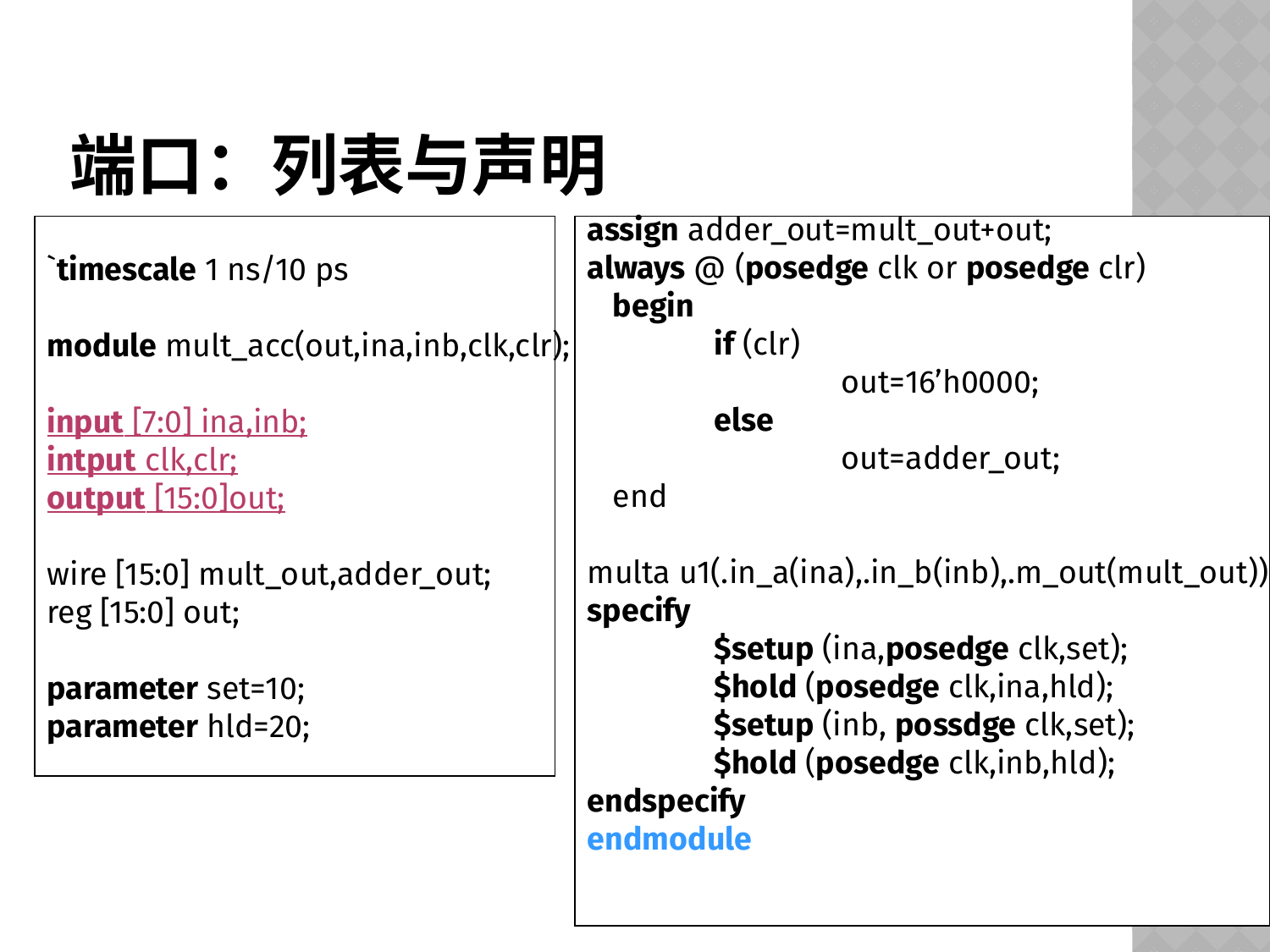

# 端口：列表与声明
`timescale 1 ns/10 ps

module mult_acc(out,ina,inb,clk,clr);

input [7:0] ina,inb;
intput clk,clr;
output [15:0]out;

wire [15:0] mult_out,adder_out;
reg [15:0] out;

parameter set=10;
parameter hld=20;
assign adder_out=mult_out+out;
always @ (posedge clk or posedge clr)
   begin
	if (clr)
		out=16’h0000;
	else
		out=adder_out;
   end

multa u1(.in_a(ina),.in_b(inb),.m_out(mult_out));
specify
	$setup (ina,posedge clk,set);
	$hold (posedge clk,ina,hld);
	$setup (inb, possdge clk,set);
	$hold (posedge clk,inb,hld);
endspecify
endmodule

123